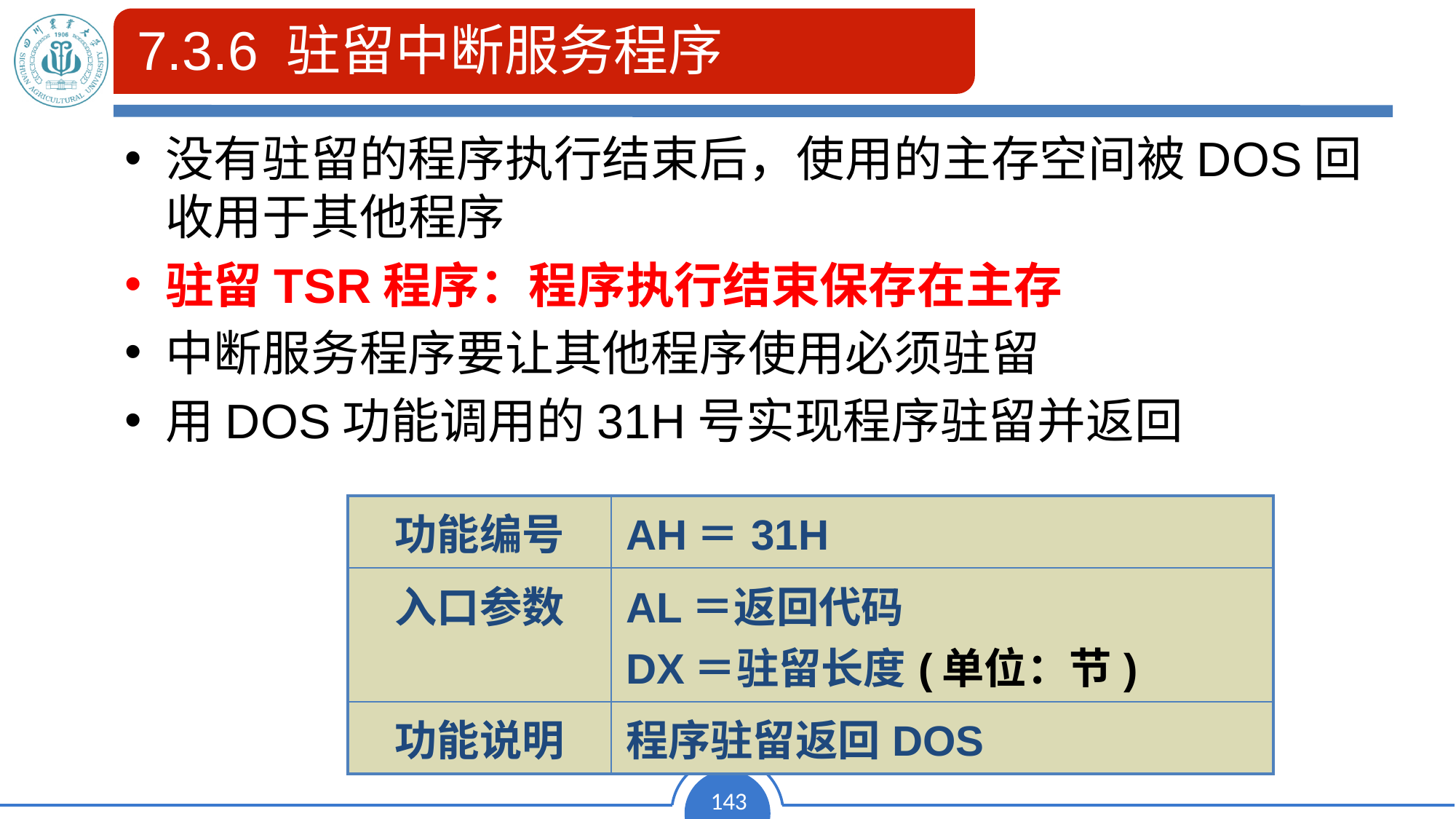

# 7.3.6 驻留中断服务程序
没有驻留的程序执行结束后，使用的主存空间被DOS回收用于其他程序
驻留TSR程序：程序执行结束保存在主存
中断服务程序要让其他程序使用必须驻留
用DOS功能调用的31H号实现程序驻留并返回
| 功能编号 | AH＝31H |
| --- | --- |
| 入口参数 | AL＝返回代码 DX＝驻留长度(单位：节) |
| 功能说明 | 程序驻留返回DOS |